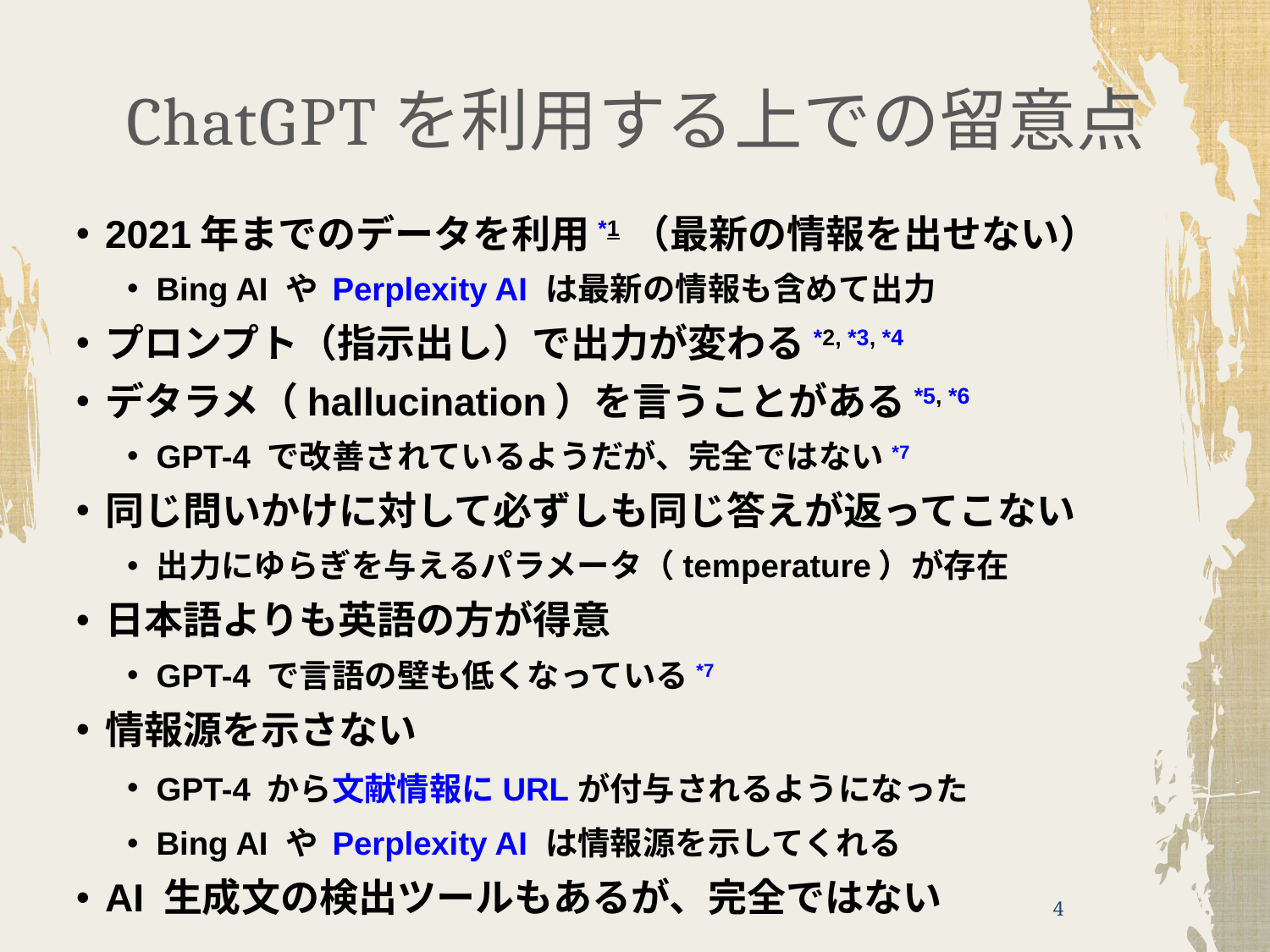

# ChatGPTを利用する上での留意点
2021年までのデータを利用*1 （最新の情報を出せない）
Bing AI や Perplexity AI は最新の情報も含めて出力
プロンプト（指示出し）で出力が変わる*2, *3, *4
デタラメ（hallucination）を言うことがある*5, *6
GPT-4 で改善されているようだが、完全ではない*7
同じ問いかけに対して必ずしも同じ答えが返ってこない
出力にゆらぎを与えるパラメータ（temperature）が存在
日本語よりも英語の方が得意
GPT-4 で言語の壁も低くなっている*7
情報源を示さない
GPT-4 から文献情報に URL が付与されるようになった
Bing AI や Perplexity AI は情報源を示してくれる
AI 生成文の検出ツールもあるが、完全ではない
4